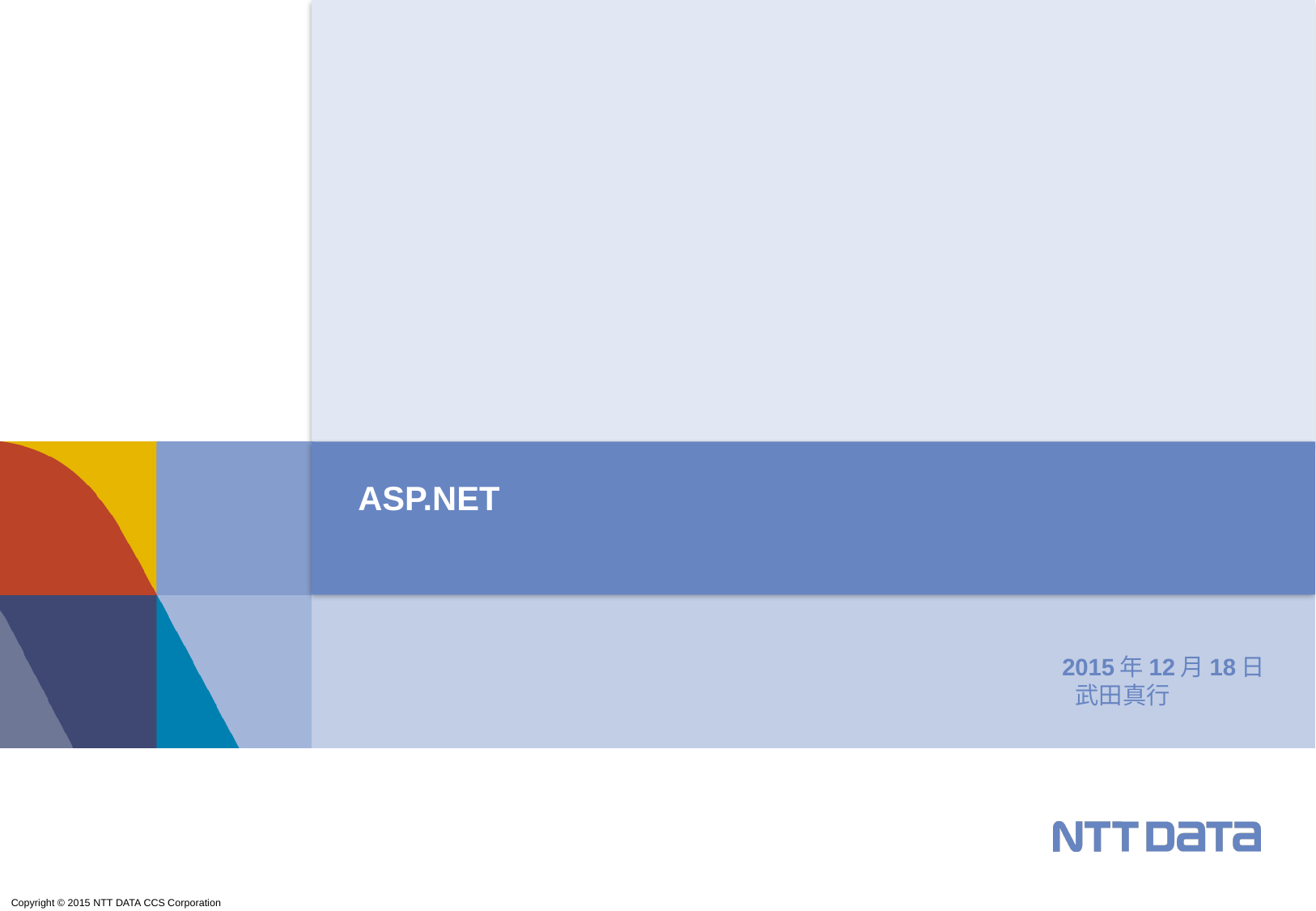

# ASP.NET
○日
2015年12月18日
武田真行Ｔデータ
○○ ○○ ○○ ○○